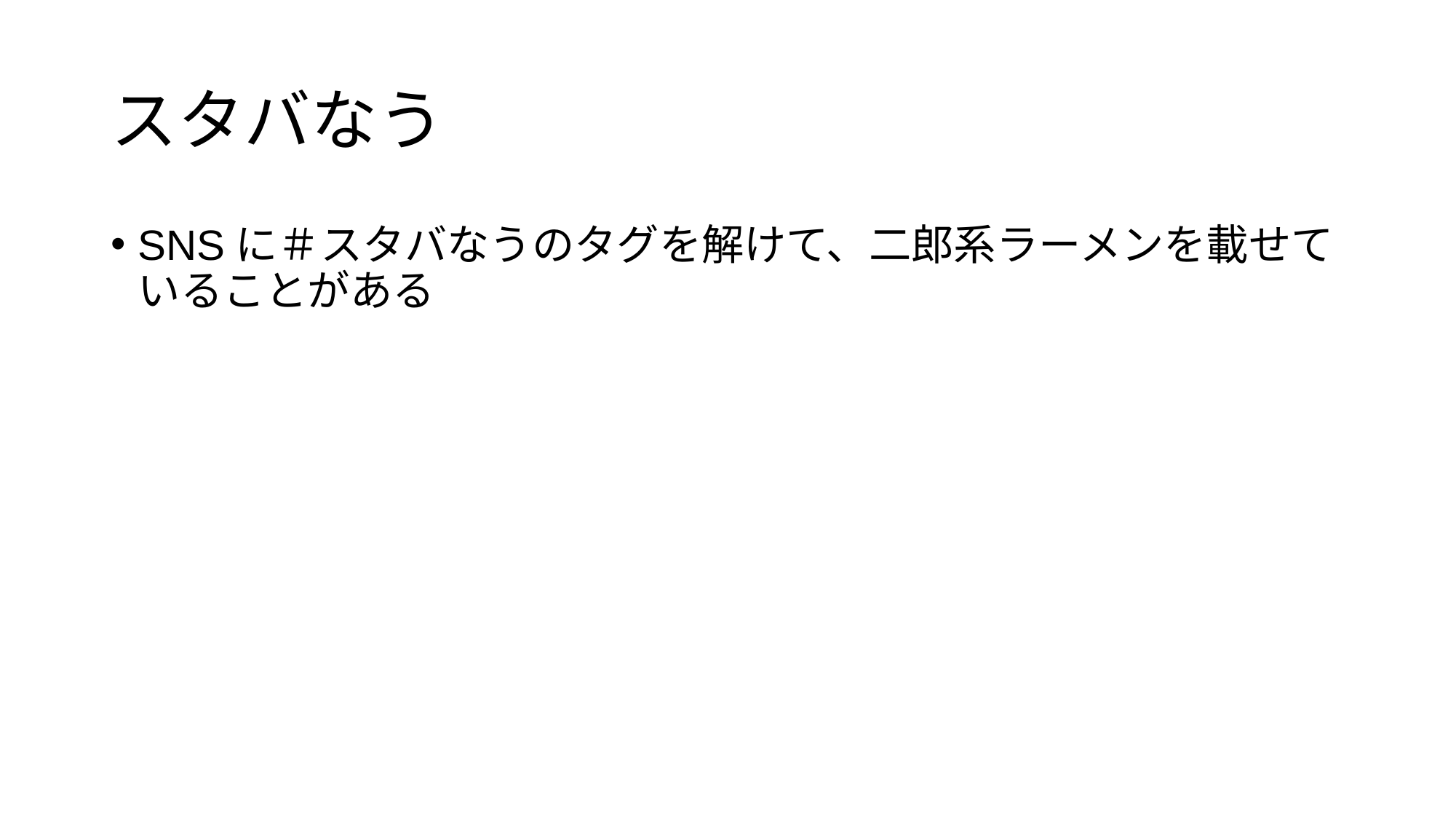

# スタバなう
SNSに＃スタバなうのタグを解けて、二郎系ラーメンを載せていることがある